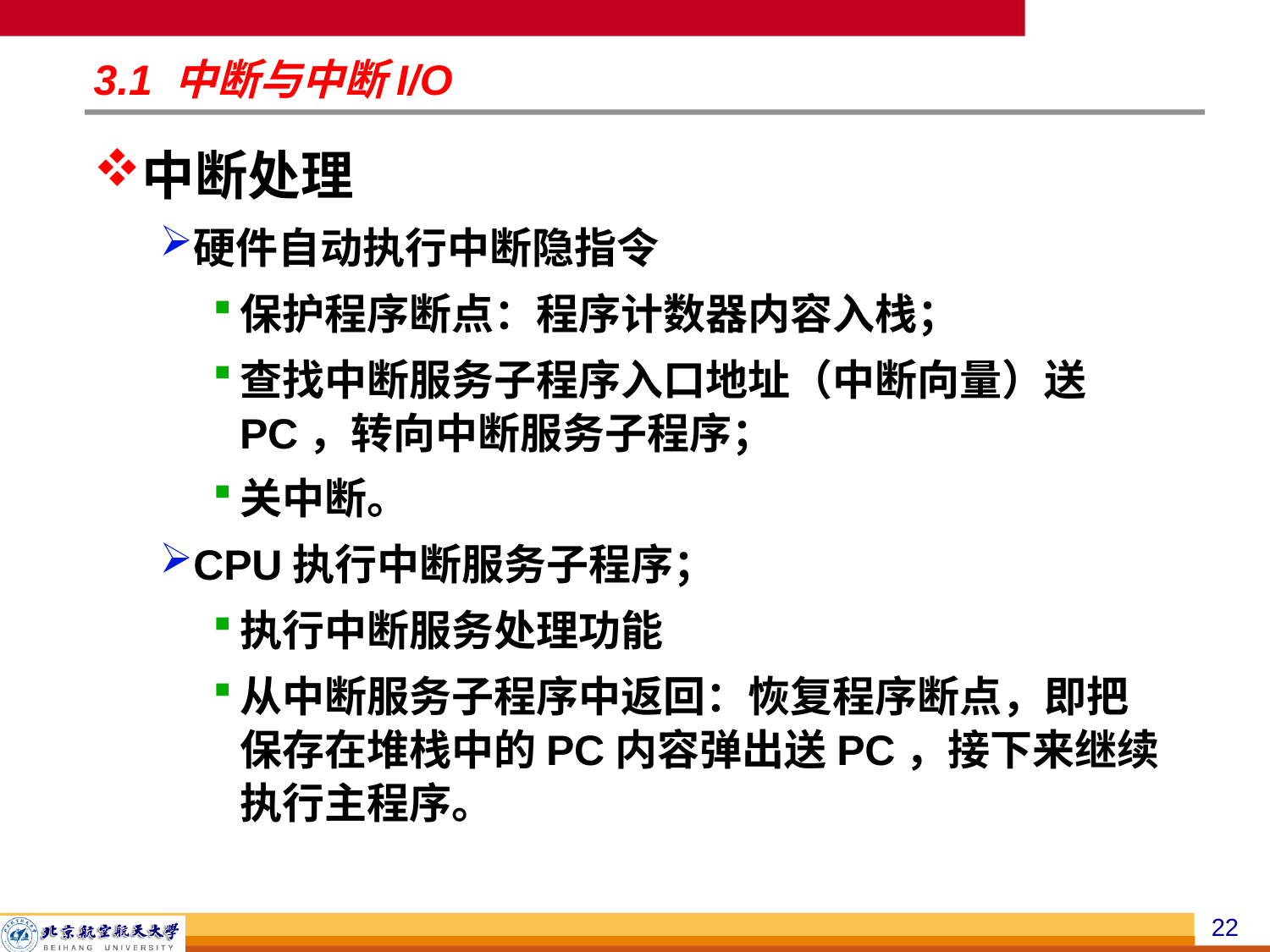

# 3.1 中断与中断I/O
中断处理
硬件自动执行中断隐指令
保护程序断点：程序计数器内容入栈；
查找中断服务子程序入口地址（中断向量）送PC，转向中断服务子程序；
关中断。
CPU执行中断服务子程序；
执行中断服务处理功能
从中断服务子程序中返回：恢复程序断点，即把保存在堆栈中的PC内容弹出送PC，接下来继续执行主程序。